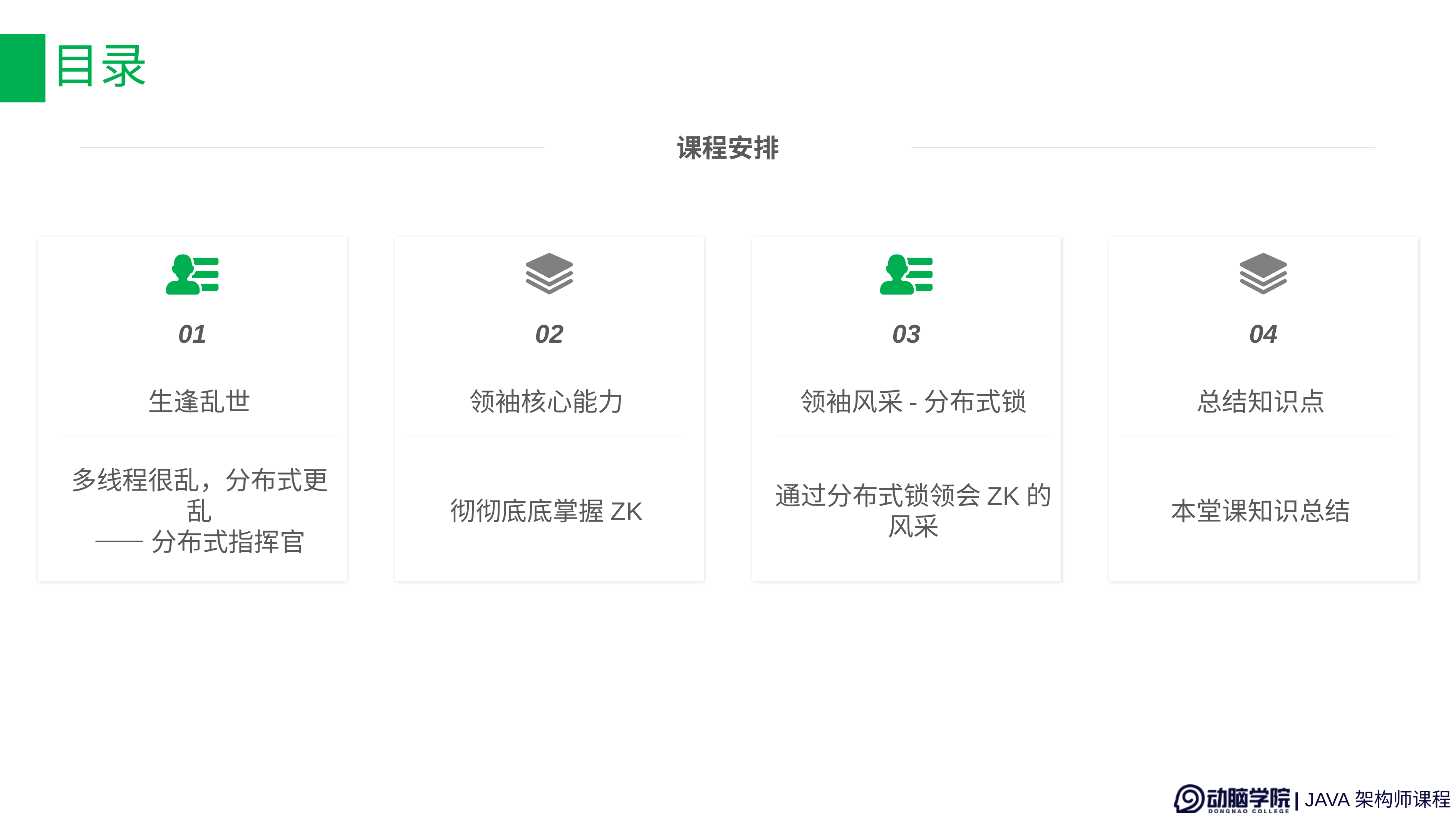

# 目录
课程安排

01
生逢乱世
多线程很乱，分布式更乱
——分布式指挥官

02
领袖核心能力
彻彻底底掌握ZK

03
领袖风采-分布式锁
通过分布式锁领会ZK的风采

04
总结知识点
本堂课知识总结